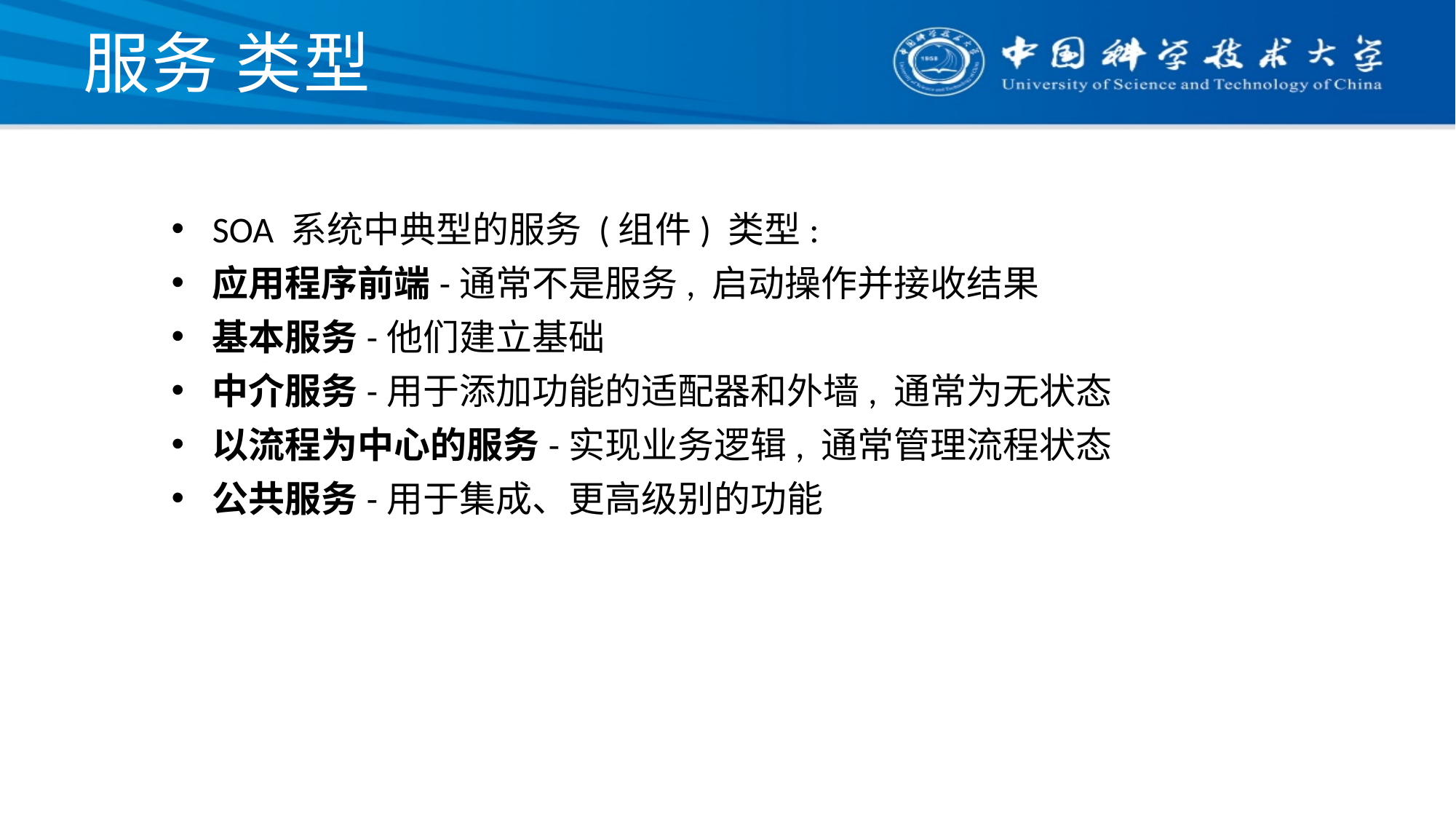

# 服务 类型
SOA 系统中典型的服务 (组件) 类型:
应用程序前端-通常不是服务, 启动操作并接收结果
基本服务-他们建立基础
中介服务-用于添加功能的适配器和外墙, 通常为无状态
以流程为中心的服务-实现业务逻辑, 通常管理流程状态
公共服务-用于集成、更高级别的功能